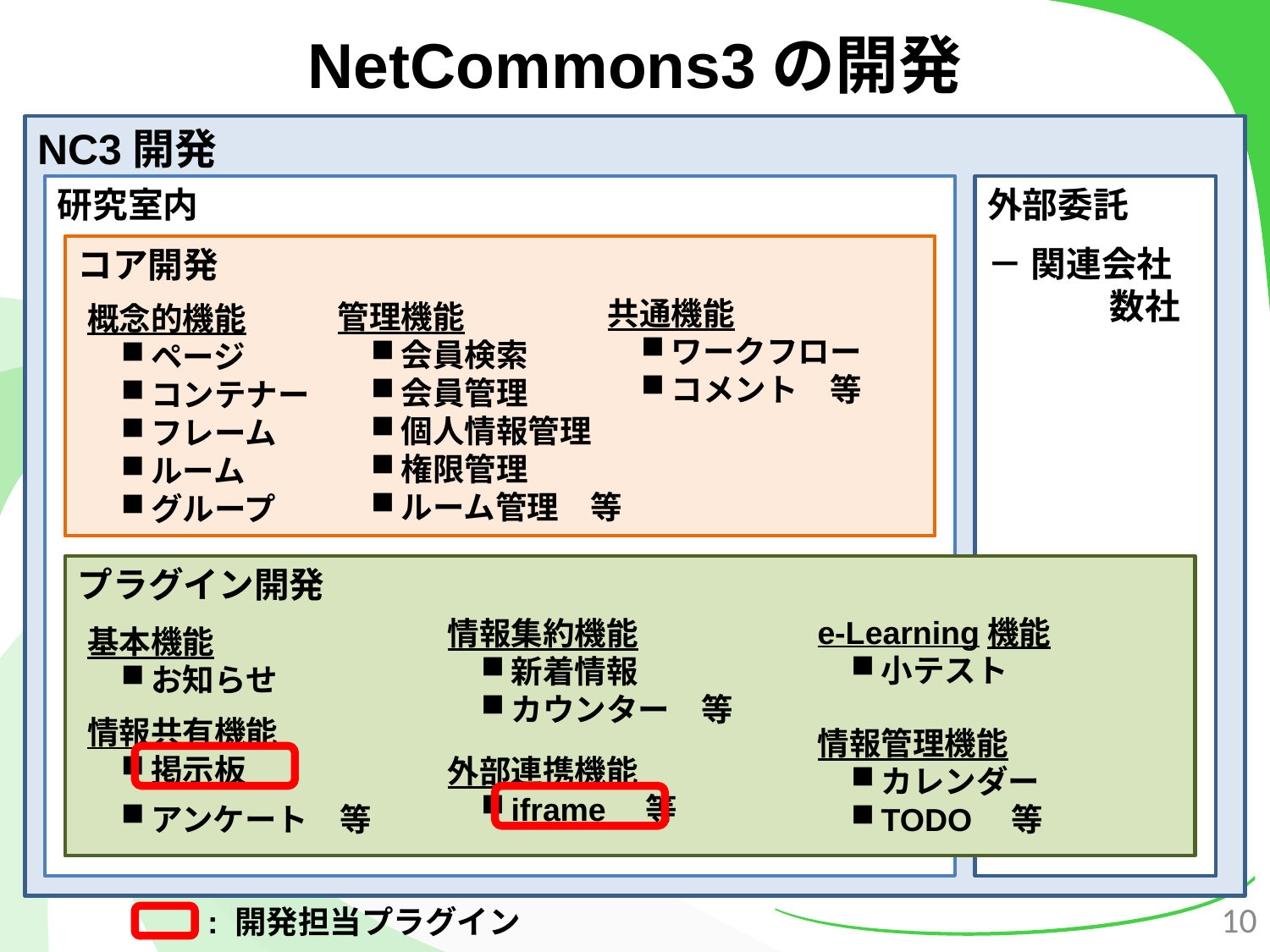

# NetCommons3の開発
NC3開発

研究室内
外部委託
コア開発
－ 関連会社
　 　　 数社
共通機能
ワークフロー
コメント　等
管理機能
会員検索
会員管理
個人情報管理
権限管理
ルーム管理　等

概念的機能
ページ
コンテナー
フレーム
ルーム
グループ
プラグイン開発

e-Learning機能
小テスト
情報集約機能
新着情報
カウンター　等
基本機能
お知らせ
情報共有機能
掲示板
アンケート　等
情報管理機能
カレンダー
TODO　等
外部連携機能
iframe　等

10
: 開発担当プラグイン